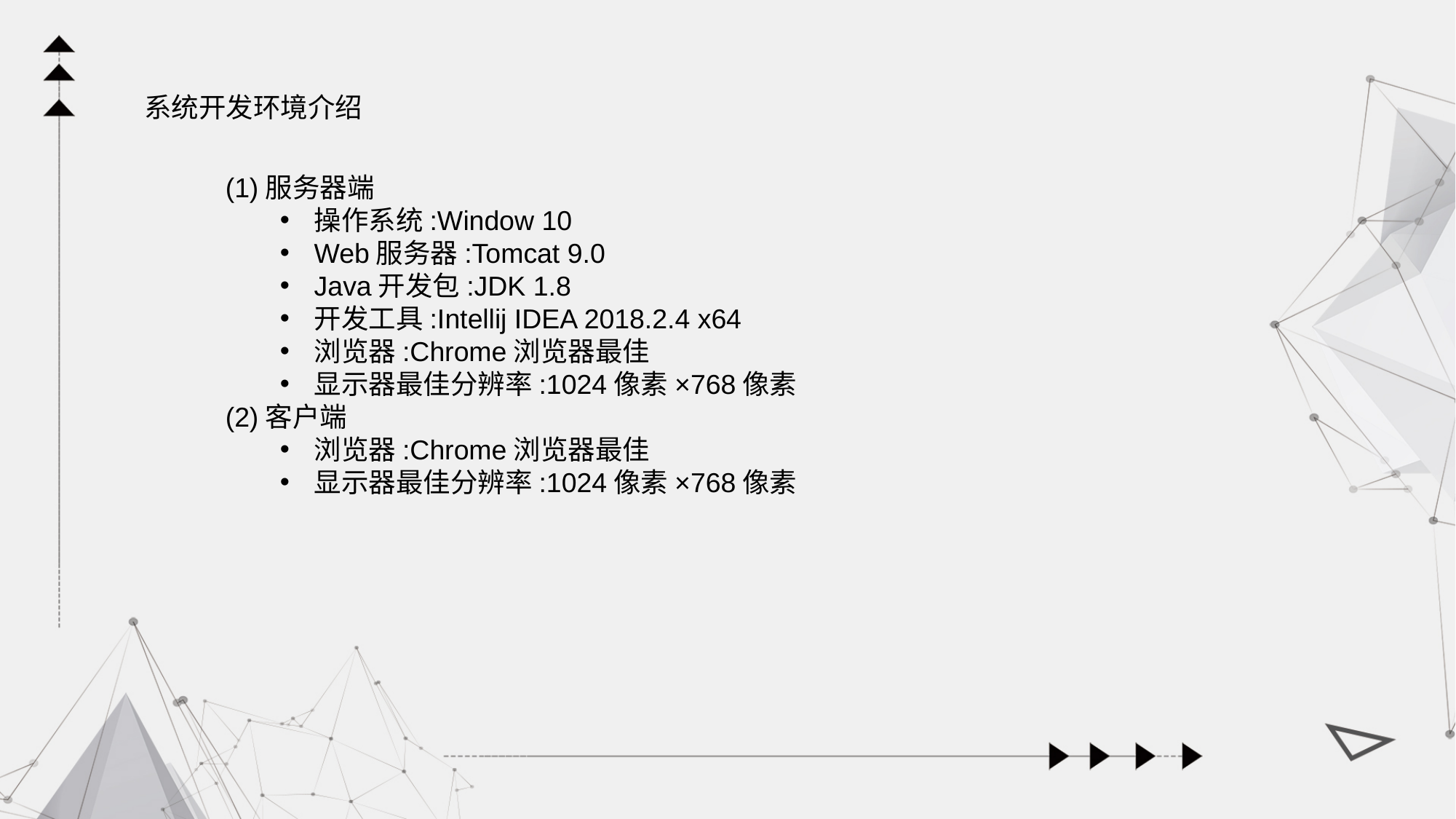

系统开发环境介绍
(1)服务器端
操作系统:Window 10
Web服务器:Tomcat 9.0
Java开发包:JDK 1.8
开发工具:Intellij IDEA 2018.2.4 x64
浏览器:Chrome浏览器最佳
显示器最佳分辨率:1024像素×768像素
(2)客户端
浏览器:Chrome浏览器最佳
显示器最佳分辨率:1024像素×768像素